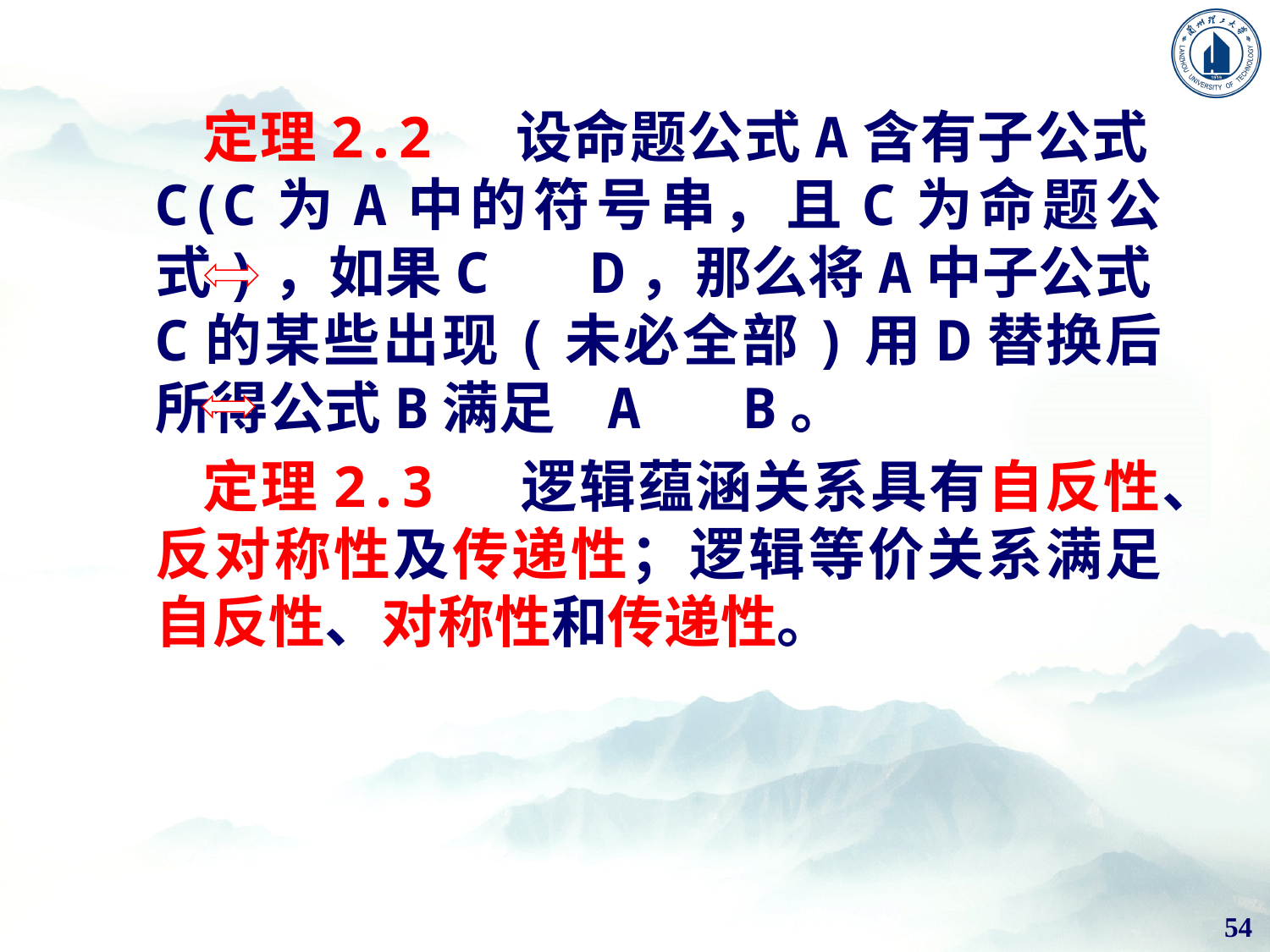

定理2.2  设命题公式A含有子公式C(C为A中的符号串，且C为命题公式)，如果C   D，那么将A中子公式C的某些出现(未必全部)用D替换后所得公式B满足   A   B。
定理2.3  逻辑蕴涵关系具有自反性、反对称性及传递性；逻辑等价关系满足自反性、对称性和传递性。

54